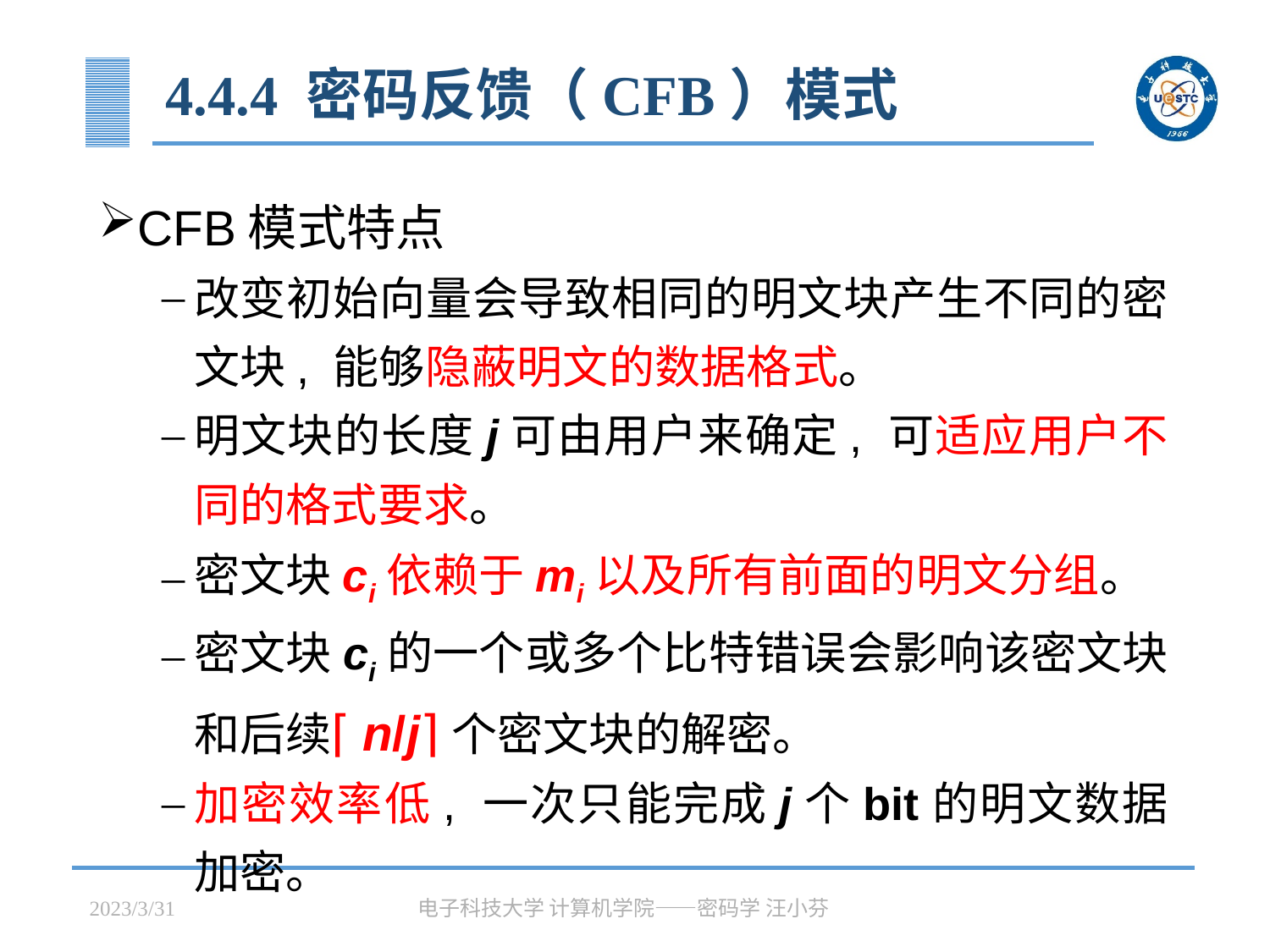

# 4.4.4 密码反馈（CFB）模式
CFB模式特点
改变初始向量会导致相同的明文块产生不同的密文块, 能够隐蔽明文的数据格式。
明文块的长度j可由用户来确定, 可适应用户不同的格式要求。
密文块ci依赖于mi以及所有前面的明文分组。
密文块ci的一个或多个比特错误会影响该密文块和后续⌈n/j⌉个密文块的解密。
加密效率低, 一次只能完成j个bit的明文数据加密。

2023/3/31
电子科技大学 计算机学院——密码学 汪小芬